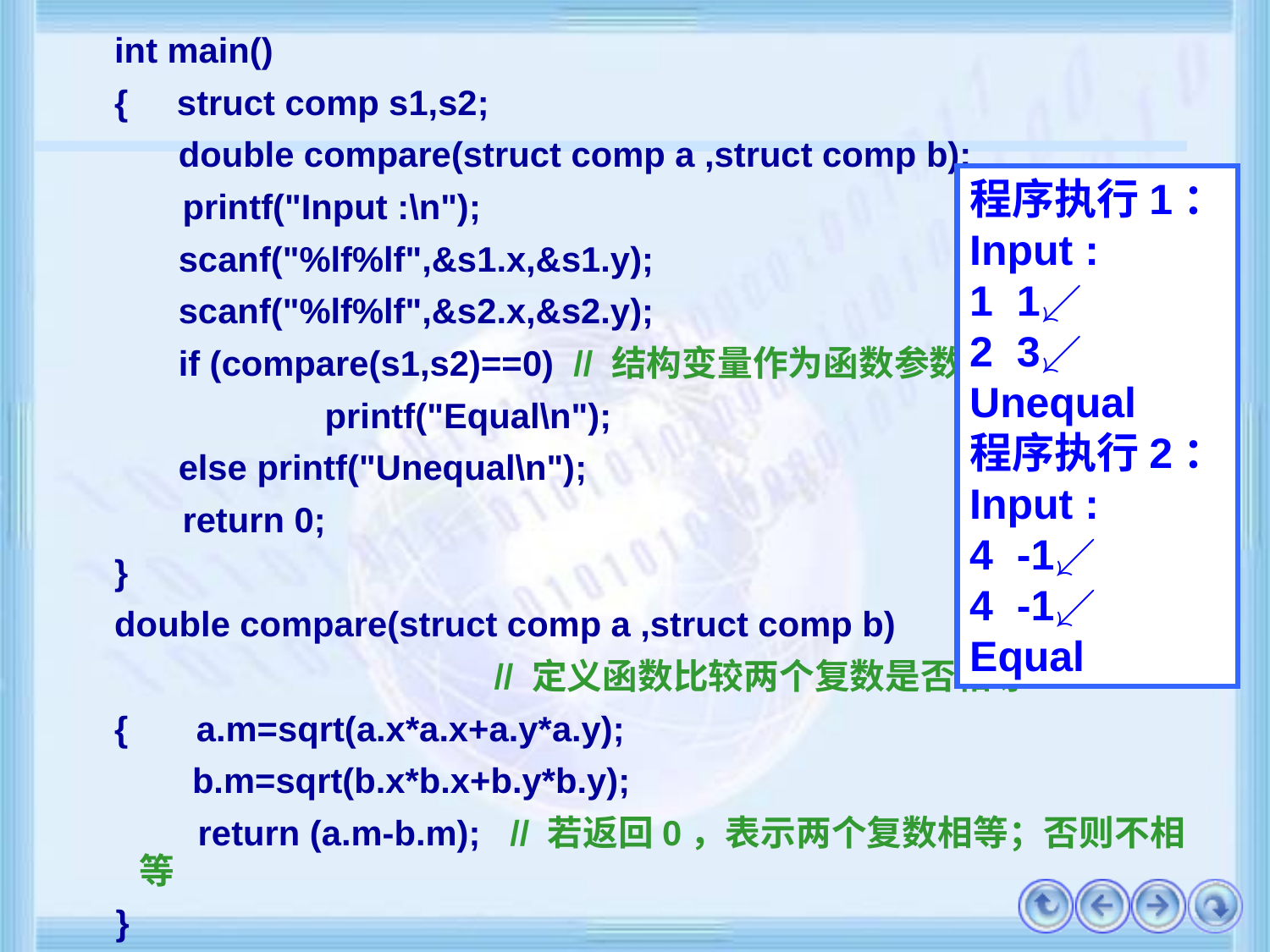

int main()
{     struct comp s1,s2;
	    double compare(struct comp a ,struct comp b);
       printf("Input :\n");
	    scanf("%lf%lf",&s1.x,&s1.y);
	    scanf("%lf%lf",&s2.x,&s2.y);
	    if (compare(s1,s2)==0)  // 结构变量作为函数参数
		      printf("Equal\n");
	    else printf("Unequal\n");
       return 0;
}
double compare(struct comp a ,struct comp b)
                                       // 定义函数比较两个复数是否相等
{       a.m=sqrt(a.x*a.x+a.y*a.y);
        b.m=sqrt(b.x*b.x+b.y*b.y);
	      return (a.m-b.m);   // 若返回0，表示两个复数相等；否则不相等
       }
程序执行1：
Input :
1  1↙
2  3↙
Unequal
程序执行2：
Input :
4  -1↙
4  -1↙
Equal